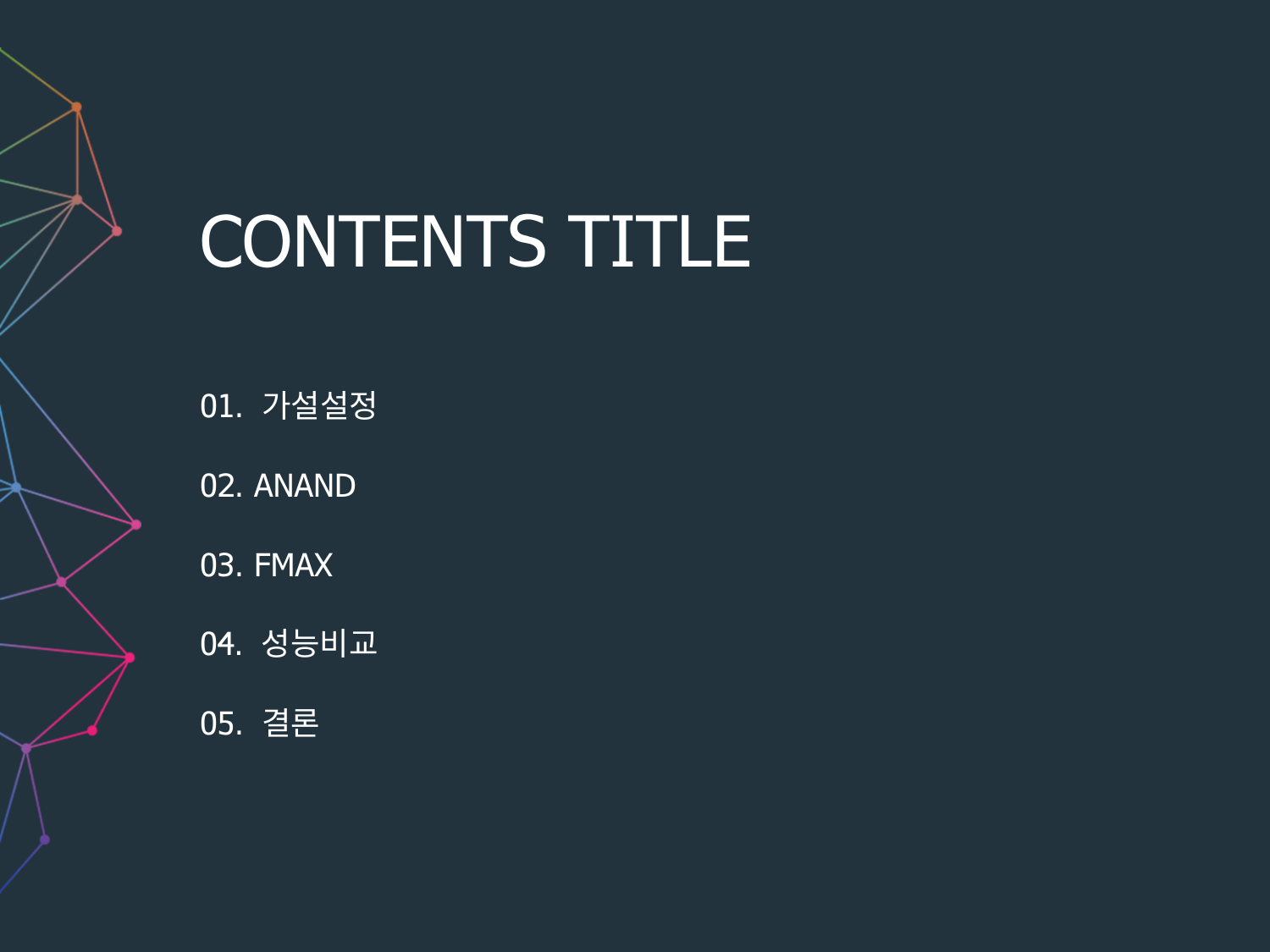

CONTENTS TITLE
01. 가설설정
02. ANAND
03. FMAX
04. 성능비교
05. 결론